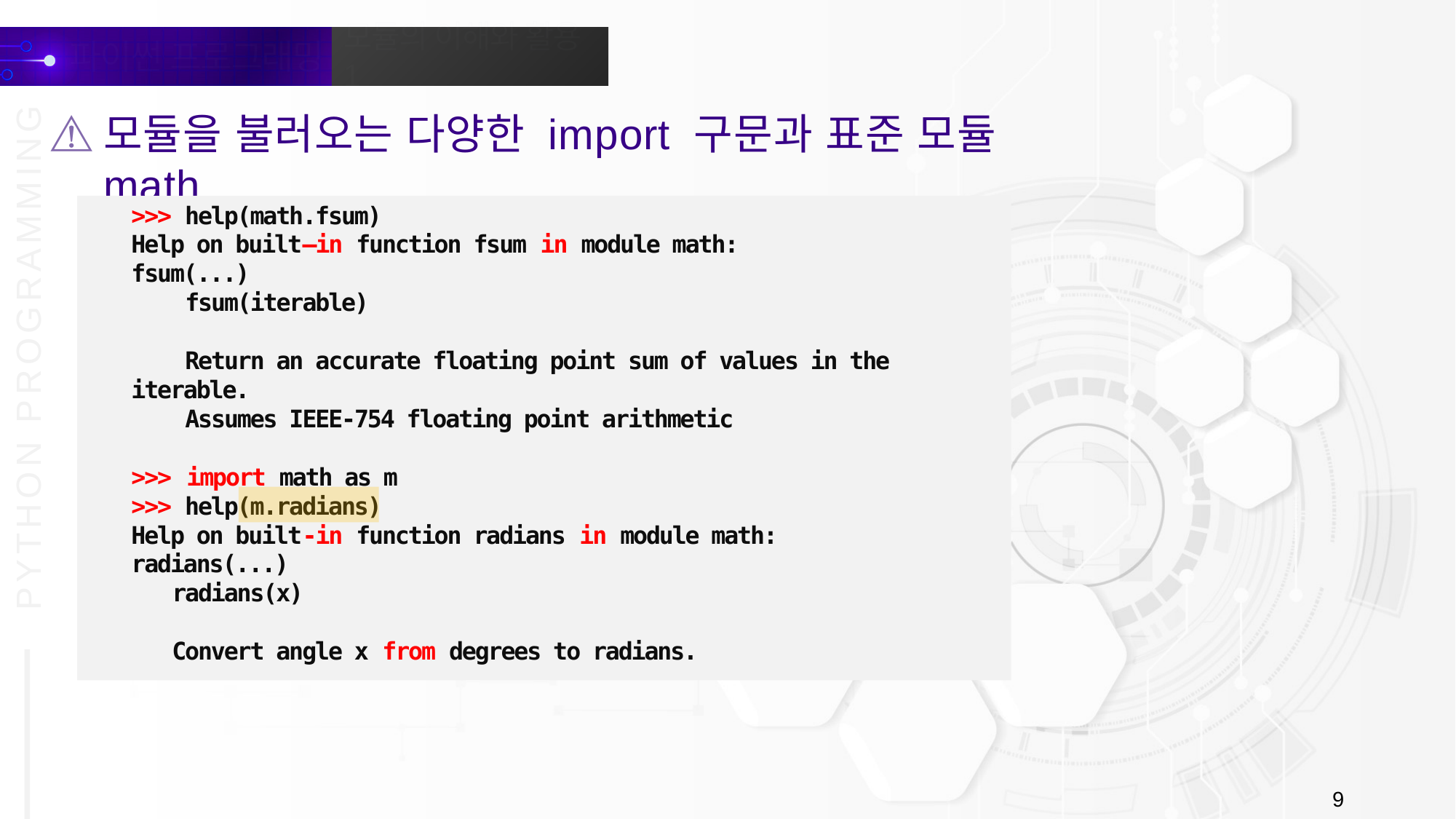

모듈을 불러오는 다양한 import 구문과 표준 모듈 math
>>> help(math.fsum)
Help on built–in function fsum in module math:
fsum(...)
    fsum(iterable)

    Return an accurate floating point sum of values in the iterable.
    Assumes IEEE-754 floating point arithmetic
>>> import math as m
>>> help(m.radians)
Help on built-in function radians in module math:
radians(...)
   radians(x)

   Convert angle x from degrees to radians.

9